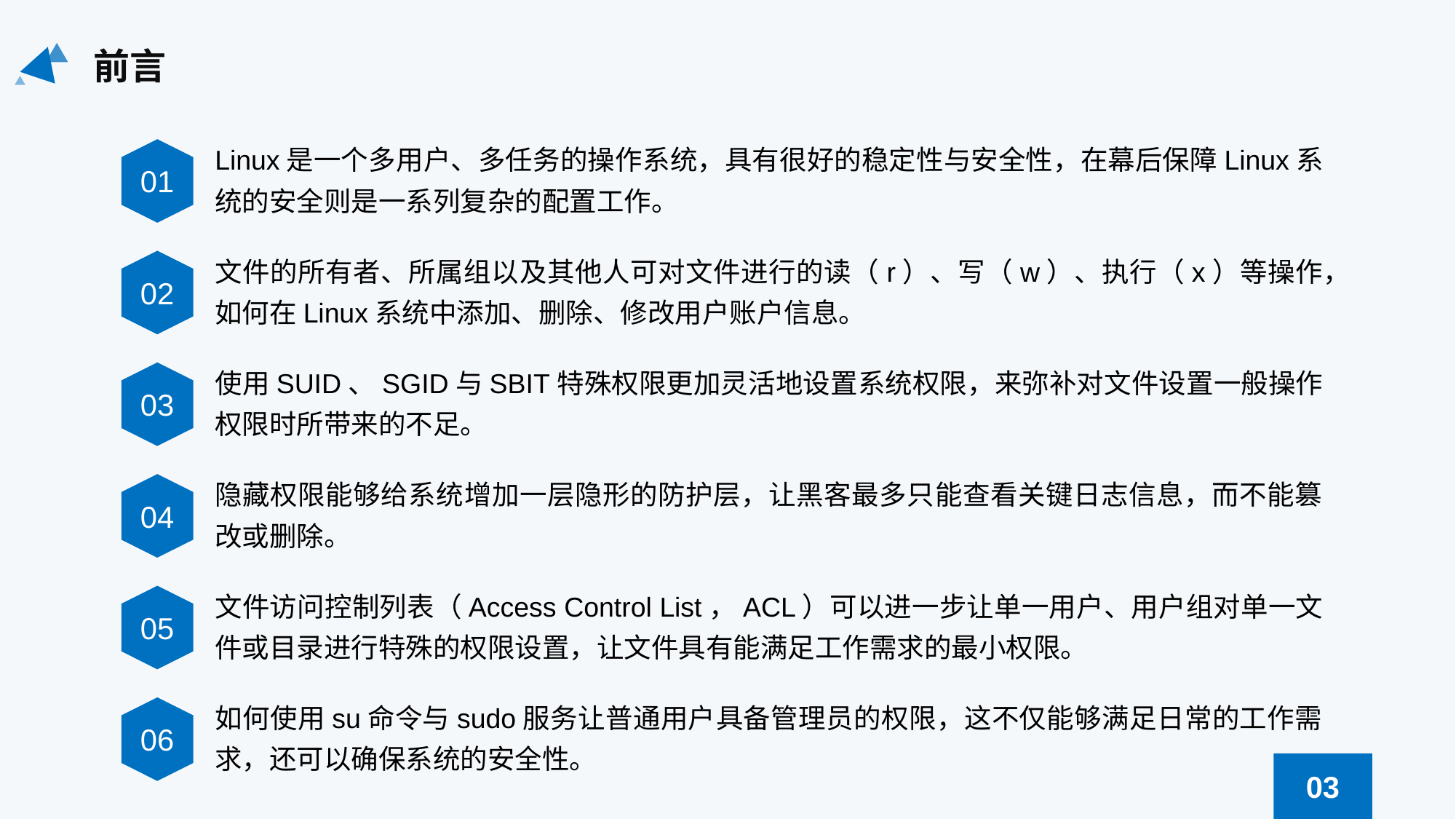

前言

Linux是一个多用户、多任务的操作系统，具有很好的稳定性与安全性，在幕后保障Linux系统的安全则是一系列复杂的配置工作。

01
文件的所有者、所属组以及其他人可对文件进行的读（r）、写（w）、执行（x）等操作，如何在Linux系统中添加、删除、修改用户账户信息。

02
使用SUID、SGID与SBIT特殊权限更加灵活地设置系统权限，来弥补对文件设置一般操作权限时所带来的不足。

03
隐藏权限能够给系统增加一层隐形的防护层，让黑客最多只能查看关键日志信息，而不能篡改或删除。

04
文件访问控制列表（Access Control List，ACL）可以进一步让单一用户、用户组对单一文件或目录进行特殊的权限设置，让文件具有能满足工作需求的最小权限。

05
如何使用su命令与sudo服务让普通用户具备管理员的权限，这不仅能够满足日常的工作需求，还可以确保系统的安全性。

06

03